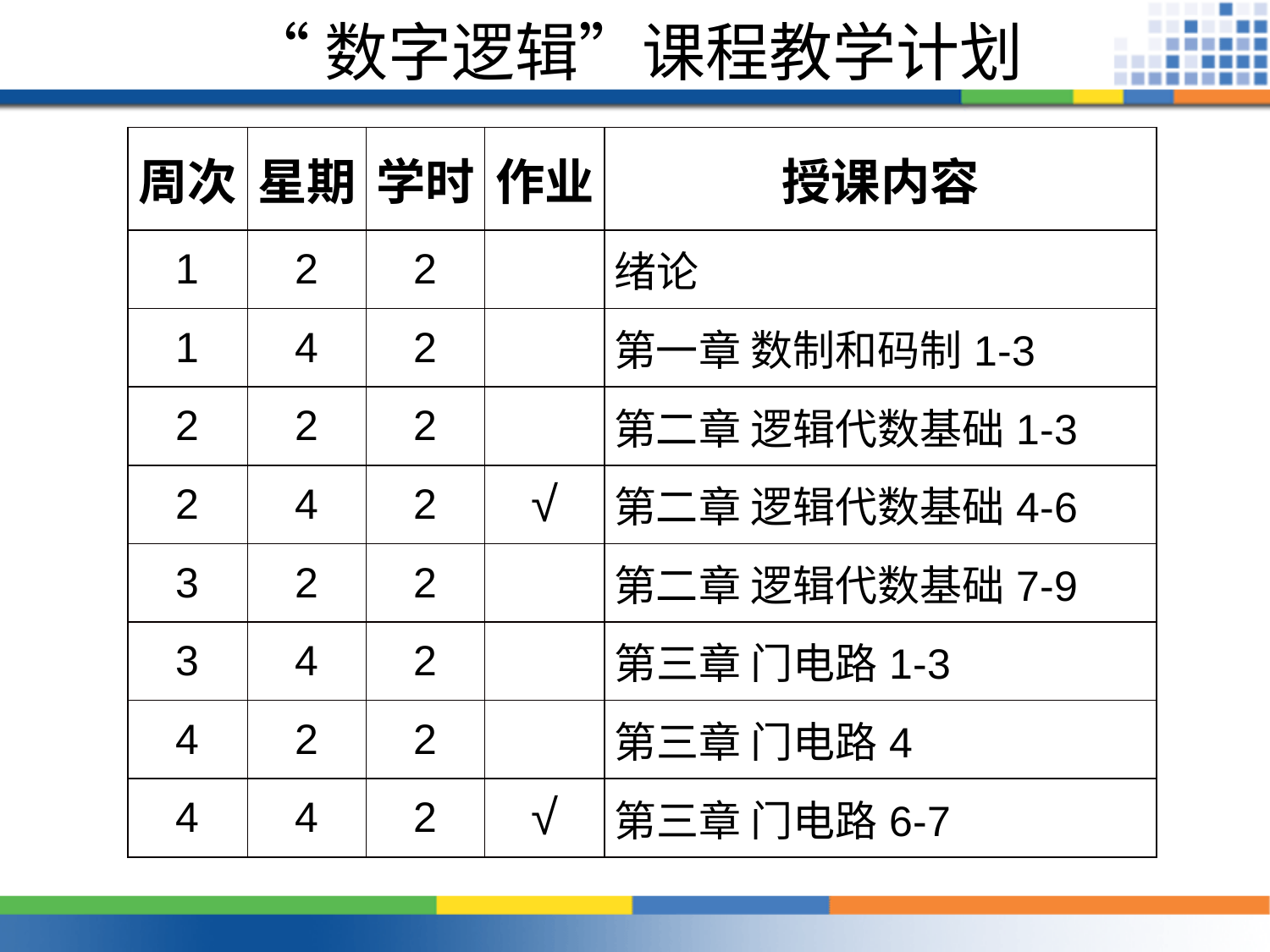

# “数字逻辑”课程教学计划
| 周次 | 星期 | 学时 | 作业 | 授课内容 |
| --- | --- | --- | --- | --- |
| 1 | 2 | 2 |  | 绪论 |
| 1 | 4 | 2 |  | 第一章 数制和码制1-3 |
| 2 | 2 | 2 |  | 第二章 逻辑代数基础1-3 |
| 2 | 4 | 2 | √ | 第二章 逻辑代数基础4-6 |
| 3 | 2 | 2 |  | 第二章 逻辑代数基础7-9 |
| 3 | 4 | 2 |  | 第三章 门电路1-3 |
| 4 | 2 | 2 |  | 第三章 门电路4 |
| 4 | 4 | 2 | √ | 第三章 门电路6-7 |